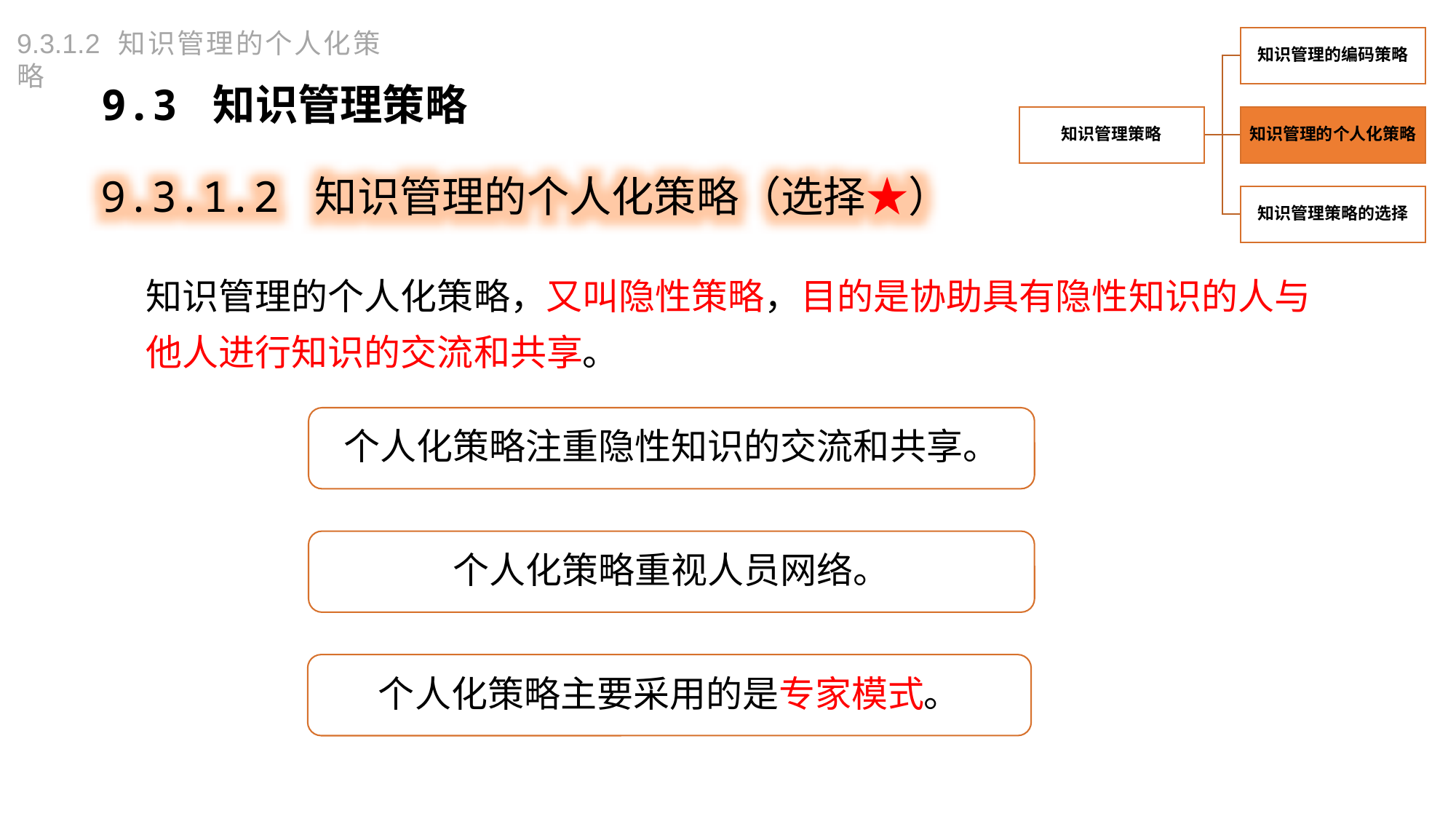

9.3.1.2 知识管理的个人化策略
知识管理策略
知识管理的编码策略
知识管理的个人化策略
知识管理策略的选择
9.3 知识管理策略
9.3.1.2 知识管理的个人化策略（选择★）
知识管理的个人化策略，又叫隐性策略，目的是协助具有隐性知识的人与他人进行知识的交流和共享。

个人化策略注重隐性知识的交流和共享。

个人化策略重视人员网络。

个人化策略主要采用的是专家模式。